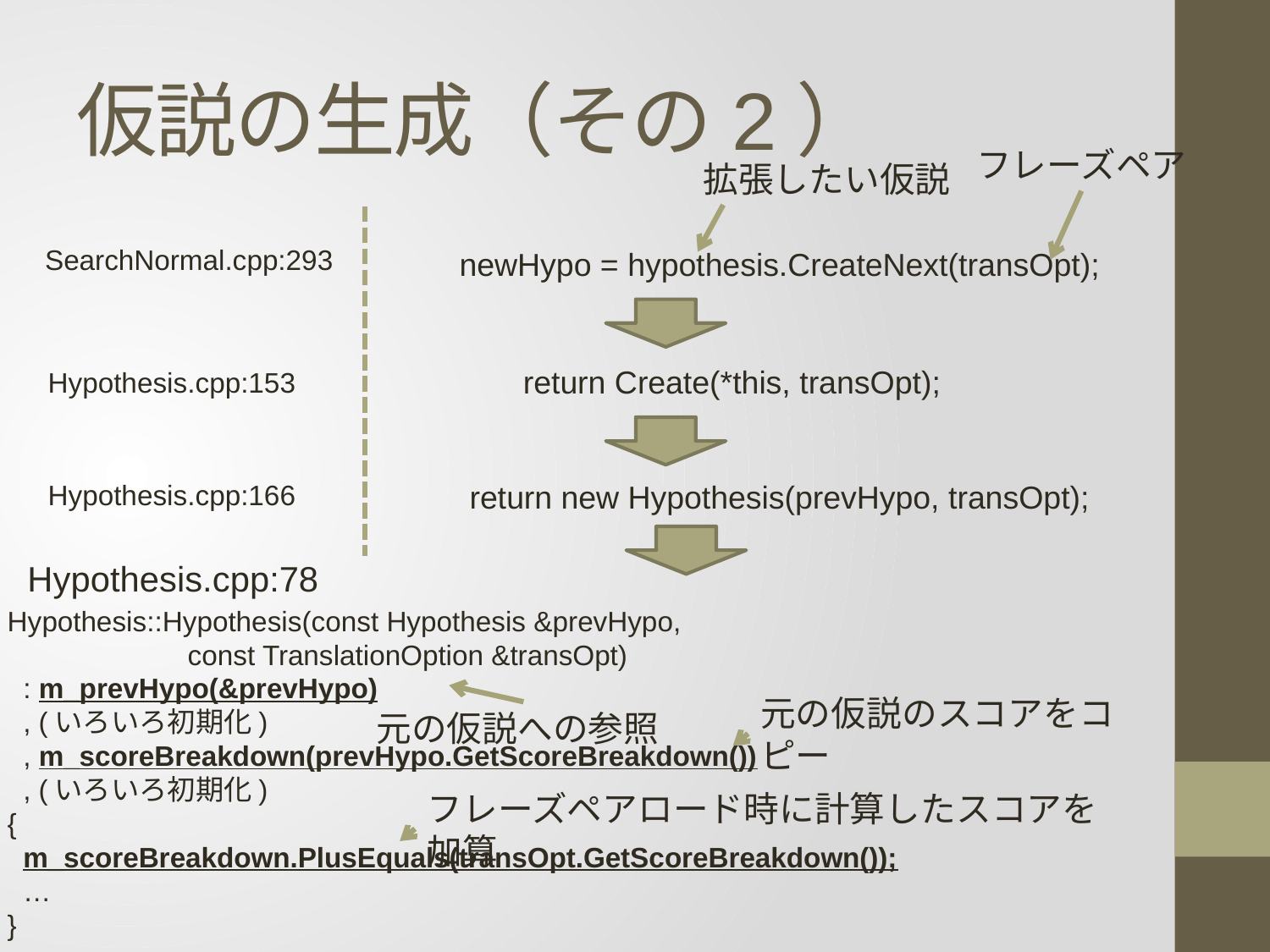

# 仮説の生成（その2）
フレーズペア
拡張したい仮説
SearchNormal.cpp:293
newHypo = hypothesis.CreateNext(transOpt);

return Create(*this, transOpt);
Hypothesis.cpp:153

Hypothesis.cpp:166
return new Hypothesis(prevHypo, transOpt);

Hypothesis.cpp:78
Hypothesis::Hypothesis(const Hypothesis &prevHypo,
                       const TranslationOption &transOpt)
  : m_prevHypo(&prevHypo)
  , (いろいろ初期化)
  , m_scoreBreakdown(prevHypo.GetScoreBreakdown())
  , (いろいろ初期化)
{
  m_scoreBreakdown.PlusEquals(transOpt.GetScoreBreakdown());
  …
}
元の仮説のスコアをコピー
元の仮説への参照
フレーズペアロード時に計算したスコアを加算